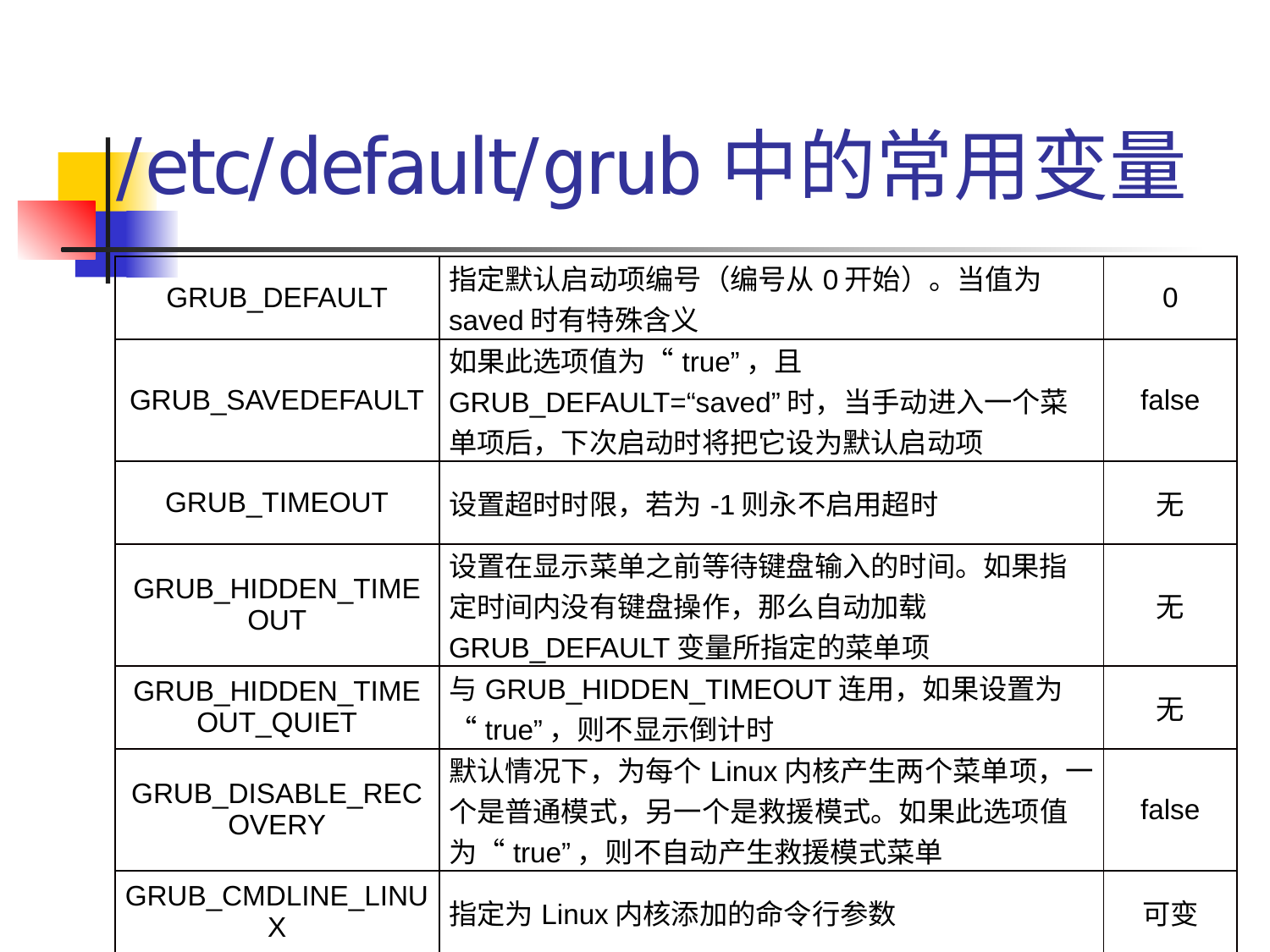

# /etc/default/grub中的常用变量

| GRUB\_DEFAULT | 指定默认启动项编号（编号从0开始）。当值为saved时有特殊含义 | 0 |
| --- | --- | --- |
| GRUB\_SAVEDEFAULT | 如果此选项值为“true”，且GRUB\_DEFAULT=“saved”时，当手动进入一个菜单项后，下次启动时将把它设为默认启动项 | false |
| GRUB\_TIMEOUT | 设置超时时限，若为-1则永不启用超时 | 无 |
| GRUB\_HIDDEN\_TIMEOUT | 设置在显示菜单之前等待键盘输入的时间。如果指定时间内没有键盘操作，那么自动加载GRUB\_DEFAULT变量所指定的菜单项 | 无 |
| GRUB\_HIDDEN\_TIMEOUT\_QUIET | 与GRUB\_HIDDEN\_TIMEOUT连用，如果设置为“true”，则不显示倒计时 | 无 |
| GRUB\_DISABLE\_RECOVERY | 默认情况下，为每个Linux内核产生两个菜单项，一个是普通模式，另一个是救援模式。如果此选项值为“true”，则不自动产生救援模式菜单 | false |
| GRUB\_CMDLINE\_LINUX | 指定为Linux内核添加的命令行参数 | 可变 |